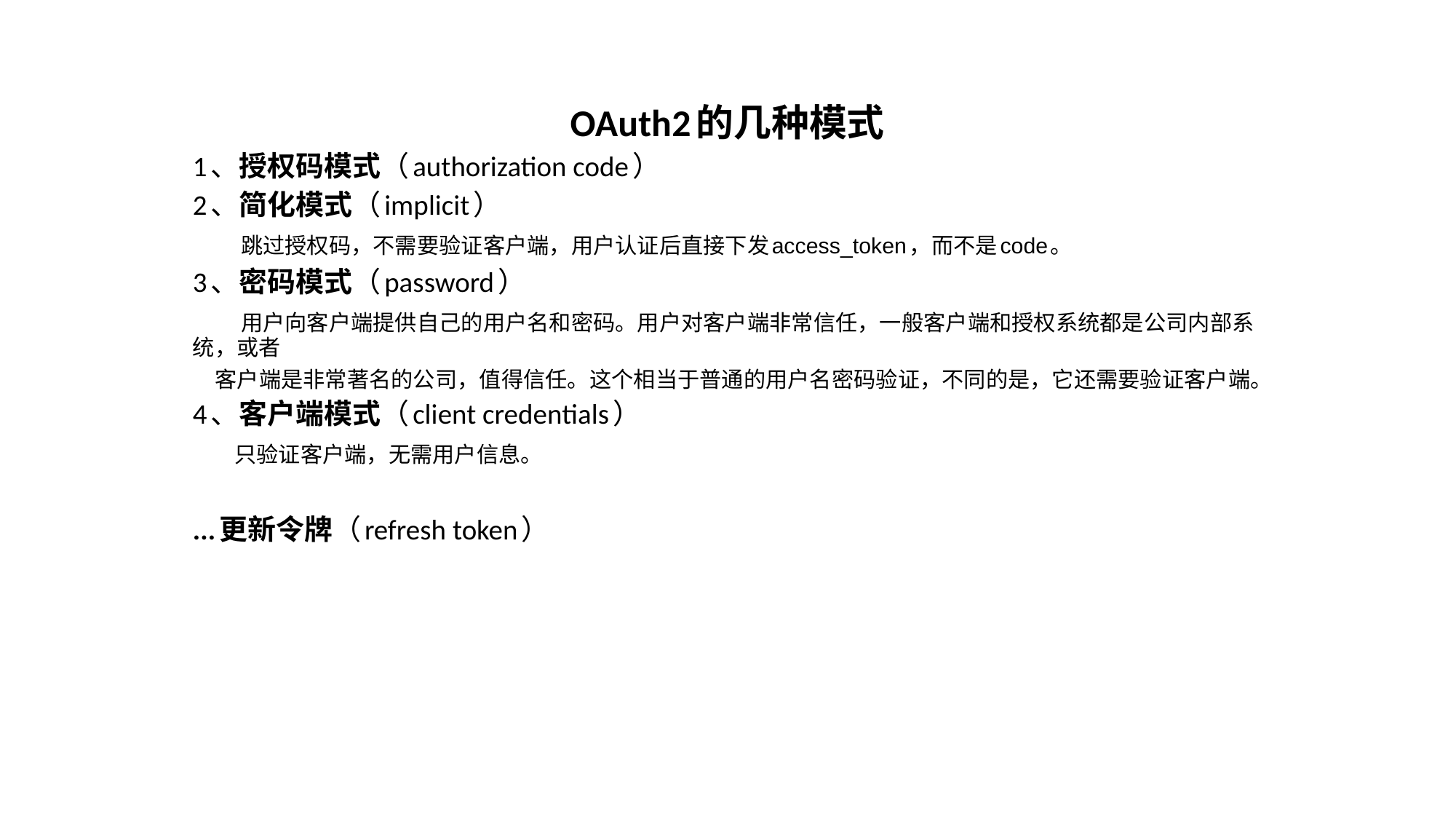

OAuth2的几种模式
1、授权码模式（authorization code）
2、简化模式（implicit）
       跳过授权码，不需要验证客户端，用户认证后直接下发access_token，而不是code。
3、密码模式（password）
       用户向客户端提供自己的用户名和密码。用户对客户端非常信任，一般客户端和授权系统都是公司内部系统，或者
    客户端是非常著名的公司，值得信任。这个相当于普通的用户名密码验证，不同的是，它还需要验证客户端。
4、客户端模式（client credentials）
      只验证客户端，无需用户信息。

...更新令牌（refresh token）